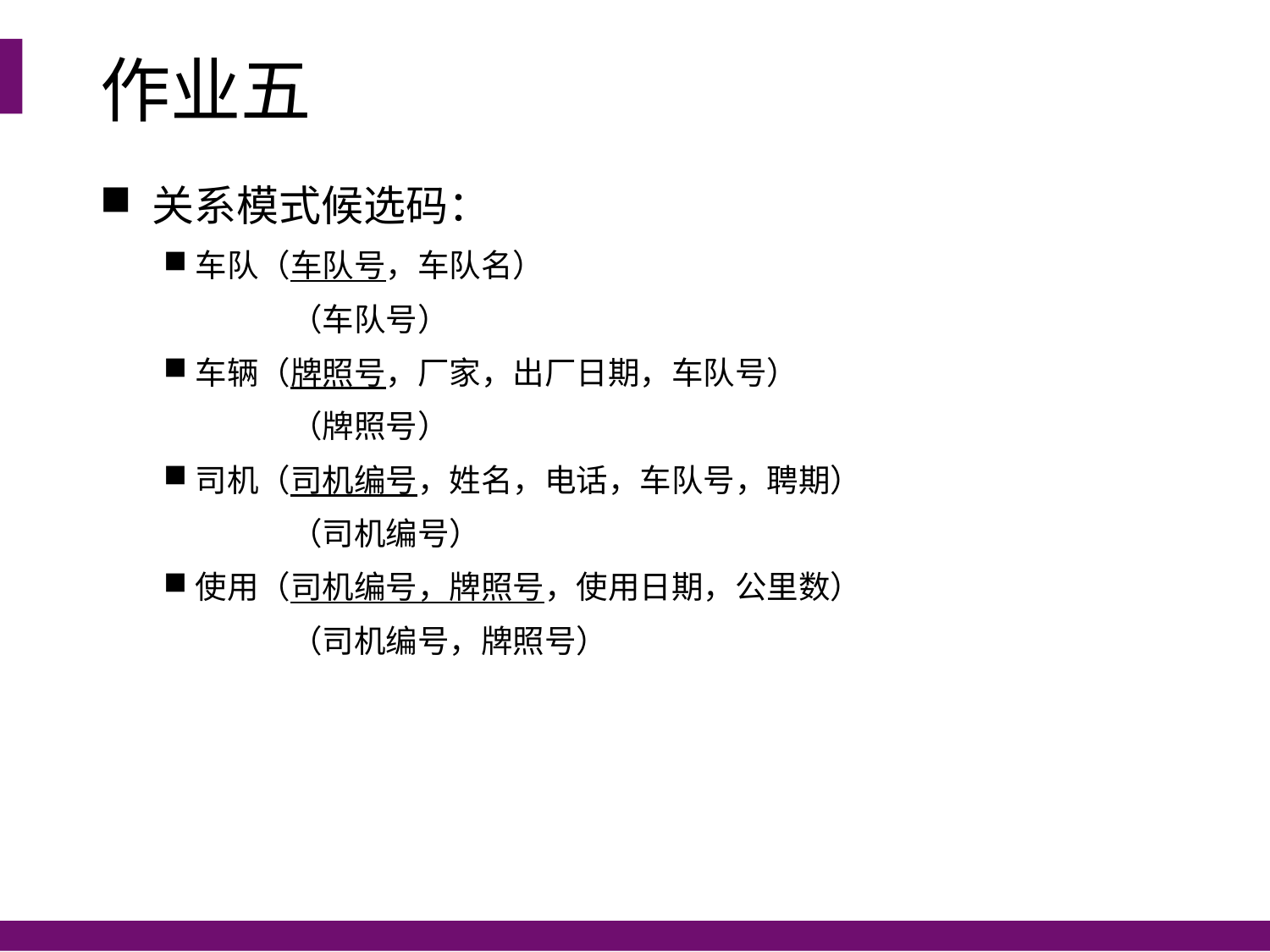

# 作业五
 关系模式候选码：
车队（车队号，车队名）
	（车队号）
车辆（牌照号，厂家，出厂日期，车队号）
	（牌照号）
司机（司机编号，姓名，电话，车队号，聘期）
	（司机编号）
使用（司机编号，牌照号，使用日期，公里数）
	（司机编号，牌照号）
26